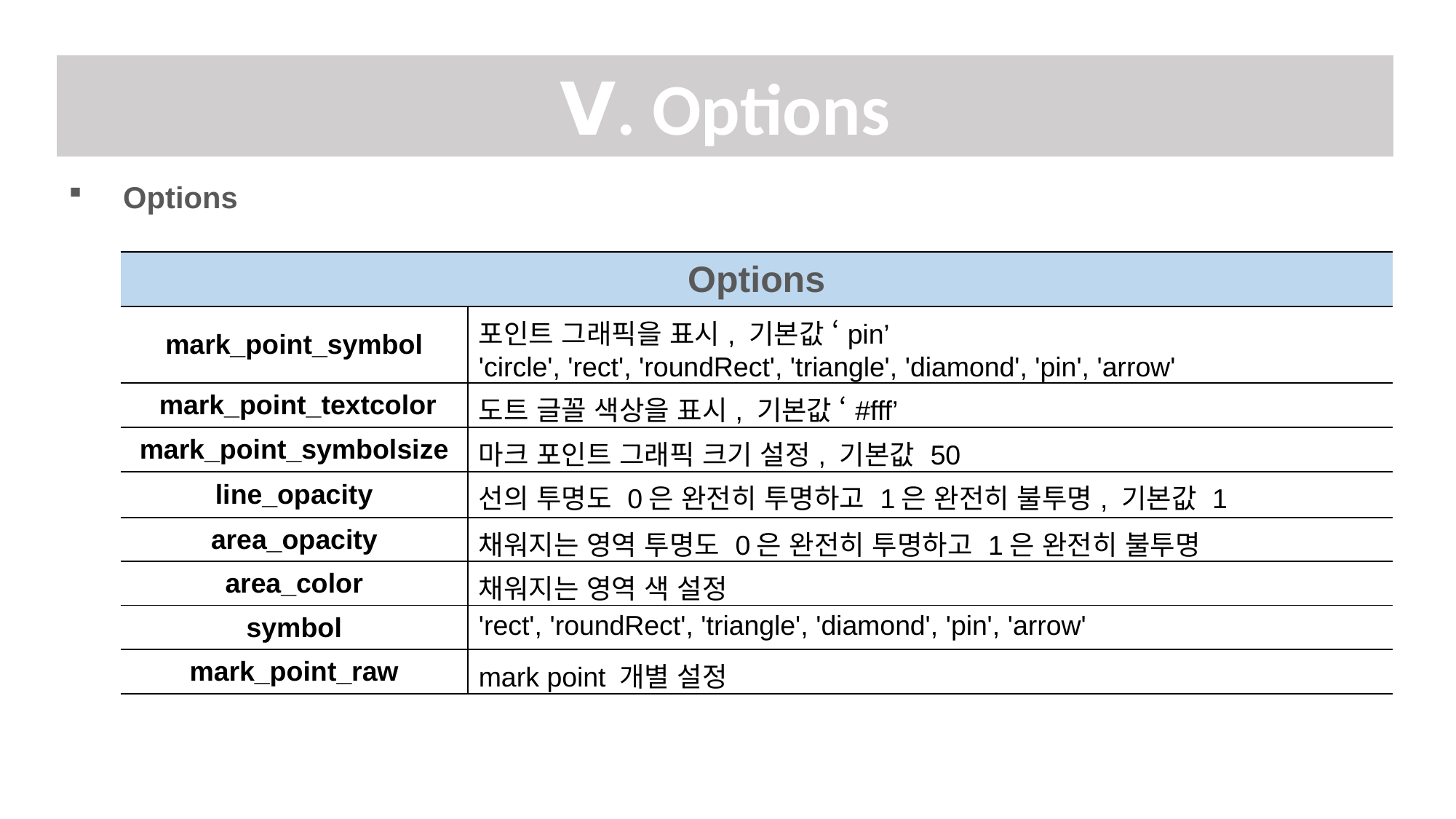

Ⅴ. Options
Options
| Options |  |
| --- | --- |
| mark\_point\_symbol | 포인트 그래픽을 표시, 기본값 ‘pin’ 'circle', 'rect', 'roundRect', 'triangle', 'diamond', 'pin', 'arrow' |
| mark\_point\_textcolor | 도트 글꼴 색상을 표시, 기본값 ‘#fff’ |
| mark\_point\_symbolsize | 마크 포인트 그래픽 크기 설정, 기본값 50 |
| line\_opacity | 선의 투명도 0은 완전히 투명하고 1은 완전히 불투명, 기본값 1 |
| area\_opacity | 채워지는 영역 투명도 0은 완전히 투명하고 1은 완전히 불투명 |
| area\_color | 채워지는 영역 색 설정 |
| symbol | 'rect', 'roundRect', 'triangle', 'diamond', 'pin', 'arrow' |
| mark\_point\_raw | mark point 개별 설정 |